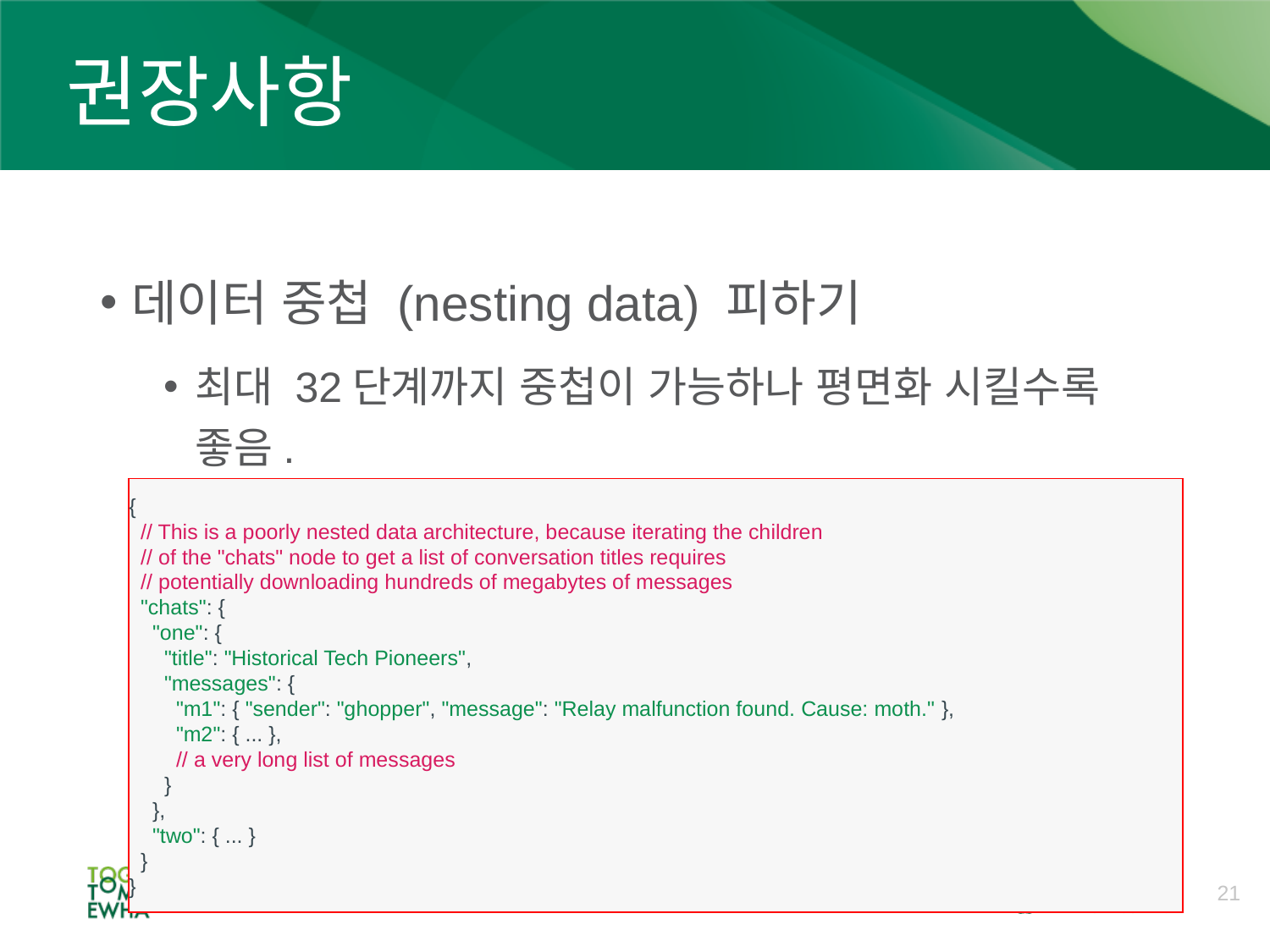

# 권장사항
데이터 중첩 (nesting data) 피하기
최대 32단계까지 중첩이 가능하나 평면화 시킬수록 좋음.
{
  // This is a poorly nested data architecture, because iterating the children
  // of the "chats" node to get a list of conversation titles requires
  // potentially downloading hundreds of megabytes of messages
  "chats": {
    "one": {
      "title": "Historical Tech Pioneers",
      "messages": {
        "m1": { "sender": "ghopper", "message": "Relay malfunction found. Cause: moth." },
        "m2": { ... },
        // a very long list of messages
      }
    },
    "two": { ... }
  }
}
21